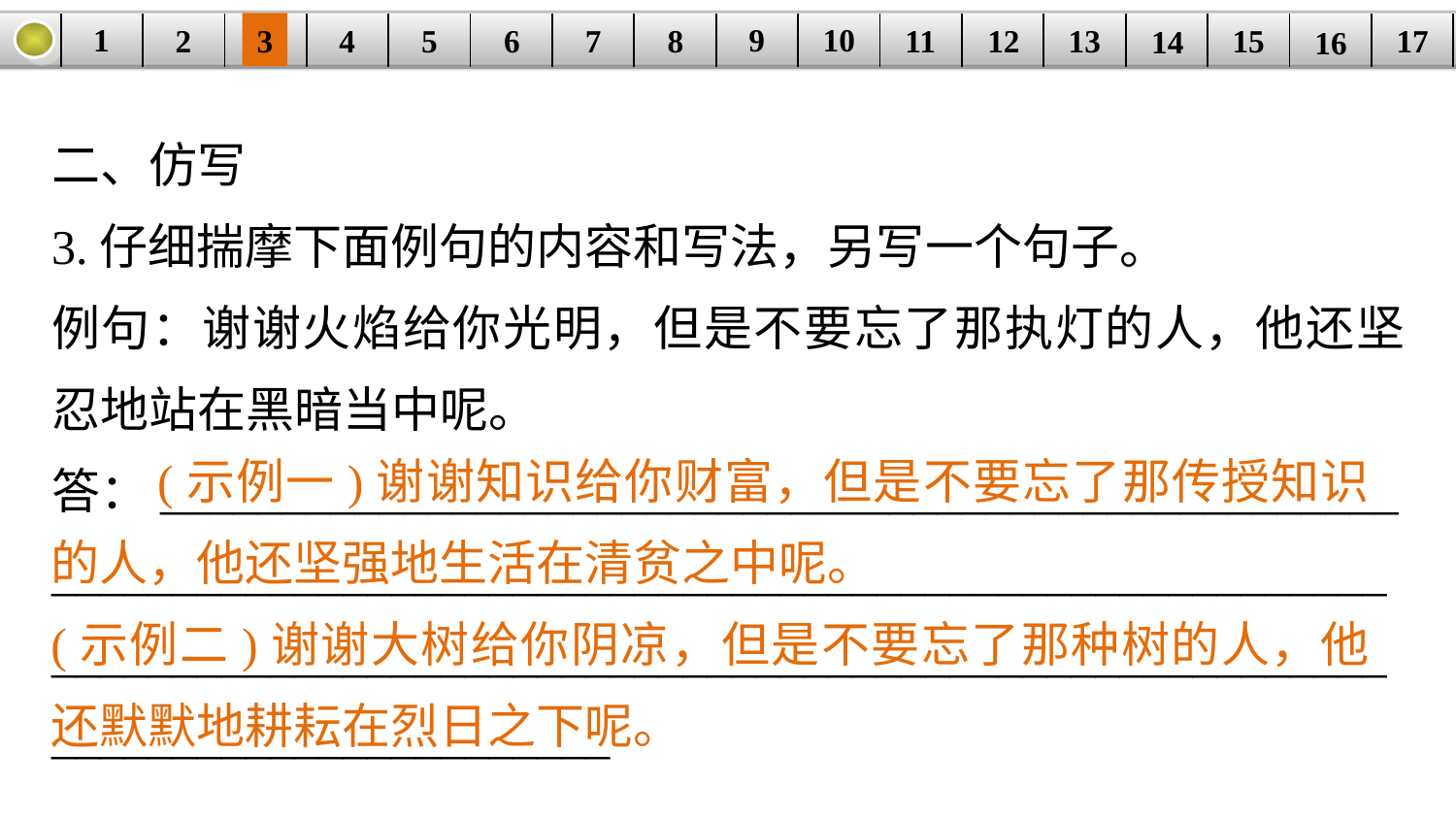

9
10
1
3
4
5
6
8
11
2
17
12
15
|  |  |  |  |  |  |  |  |  |  |  |  |  |  |  |  |  |
| --- | --- | --- | --- | --- | --- | --- | --- | --- | --- | --- | --- | --- | --- | --- | --- | --- |
7
13
14
16

二、仿写
3.仔细揣摩下面例句的内容和写法，另写一个句子。
例句：谢谢火焰给你光明，但是不要忘了那执灯的人，他还坚忍地站在黑暗当中呢。
答：___________________________________________________
_____________________________________________________________________________________________________________________________________
        (示例一)谢谢知识给你财富，但是不要忘了那传授知识的人，他还坚强地生活在清贫之中呢。
(示例二)谢谢大树给你阴凉，但是不要忘了那种树的人，他还默默地耕耘在烈日之下呢。